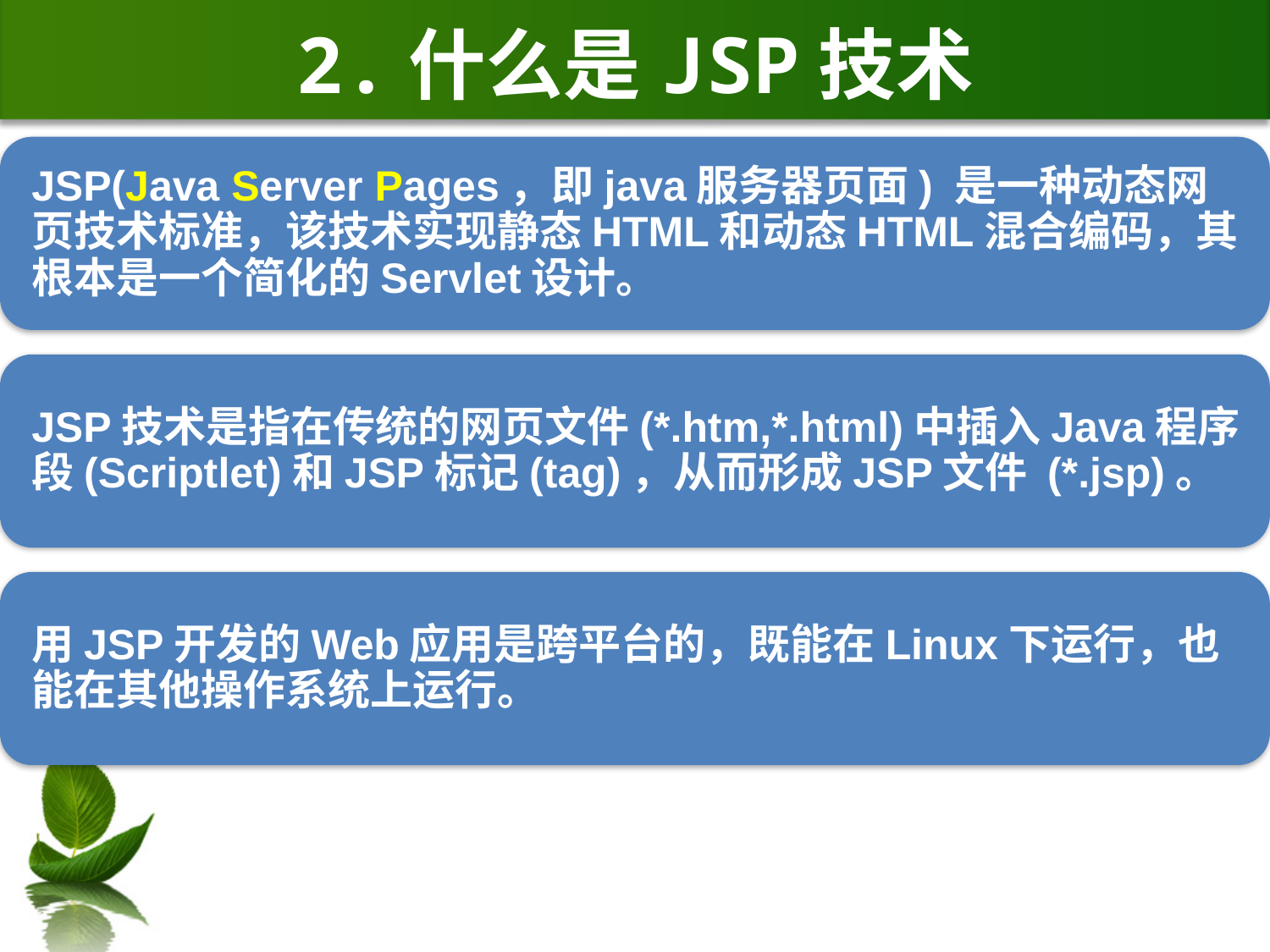

# 2.什么是JSP技术
JSP(Java Server Pages，即java服务器页面) 是一种动态网页技术标准，该技术实现静态HTML和动态HTML混合编码，其根本是一个简化的Servlet设计。
JSP技术是指在传统的网页文件(*.htm,*.html)中插入Java程序段(Scriptlet)和JSP标记(tag)，从而形成JSP文件 (*.jsp)。
用JSP开发的Web应用是跨平台的，既能在Linux下运行，也能在其他操作系统上运行。